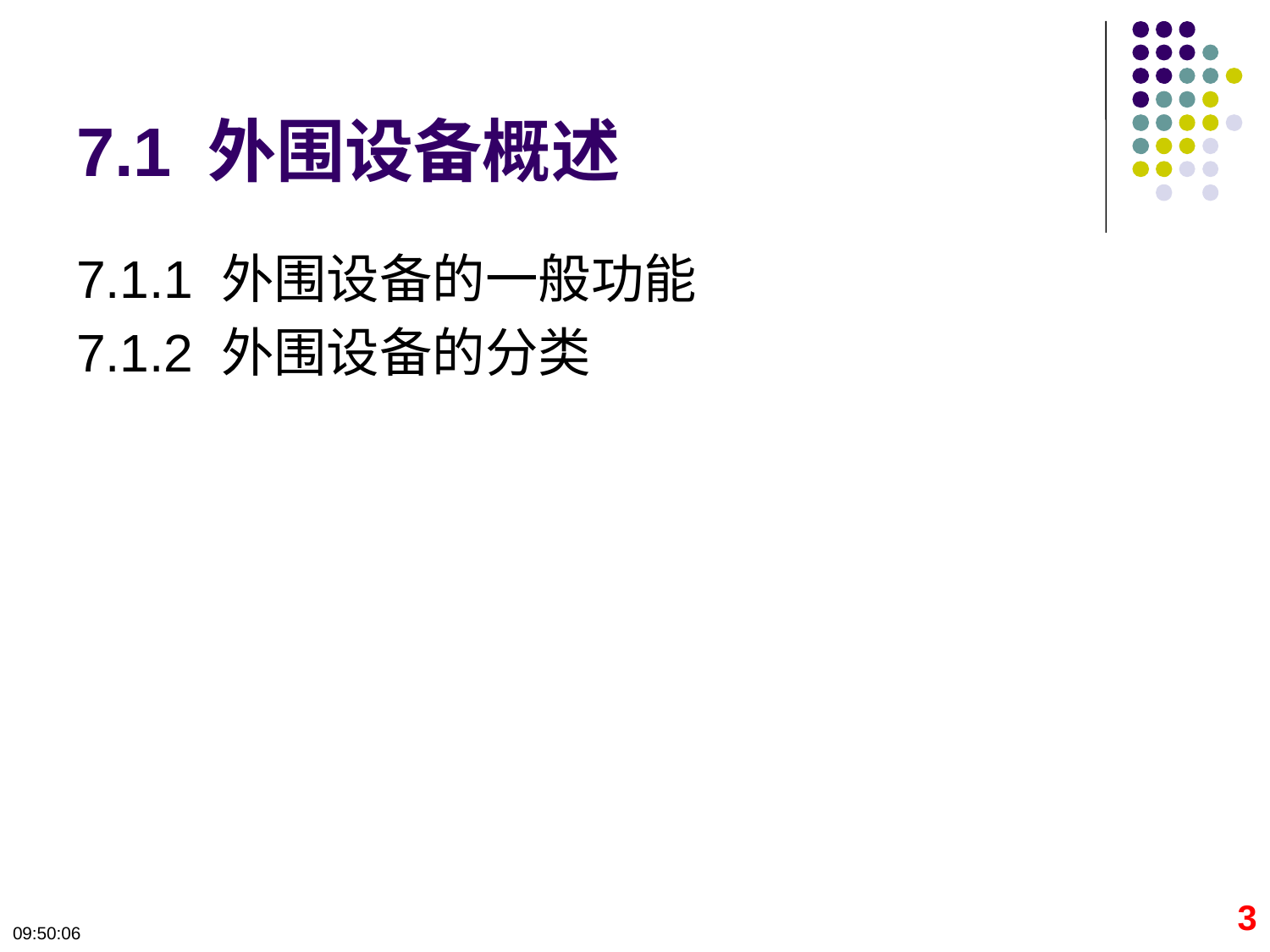

# 7.1 外围设备概述
7.1.1 外围设备的一般功能
7.1.2 外围设备的分类
3
09:50:06